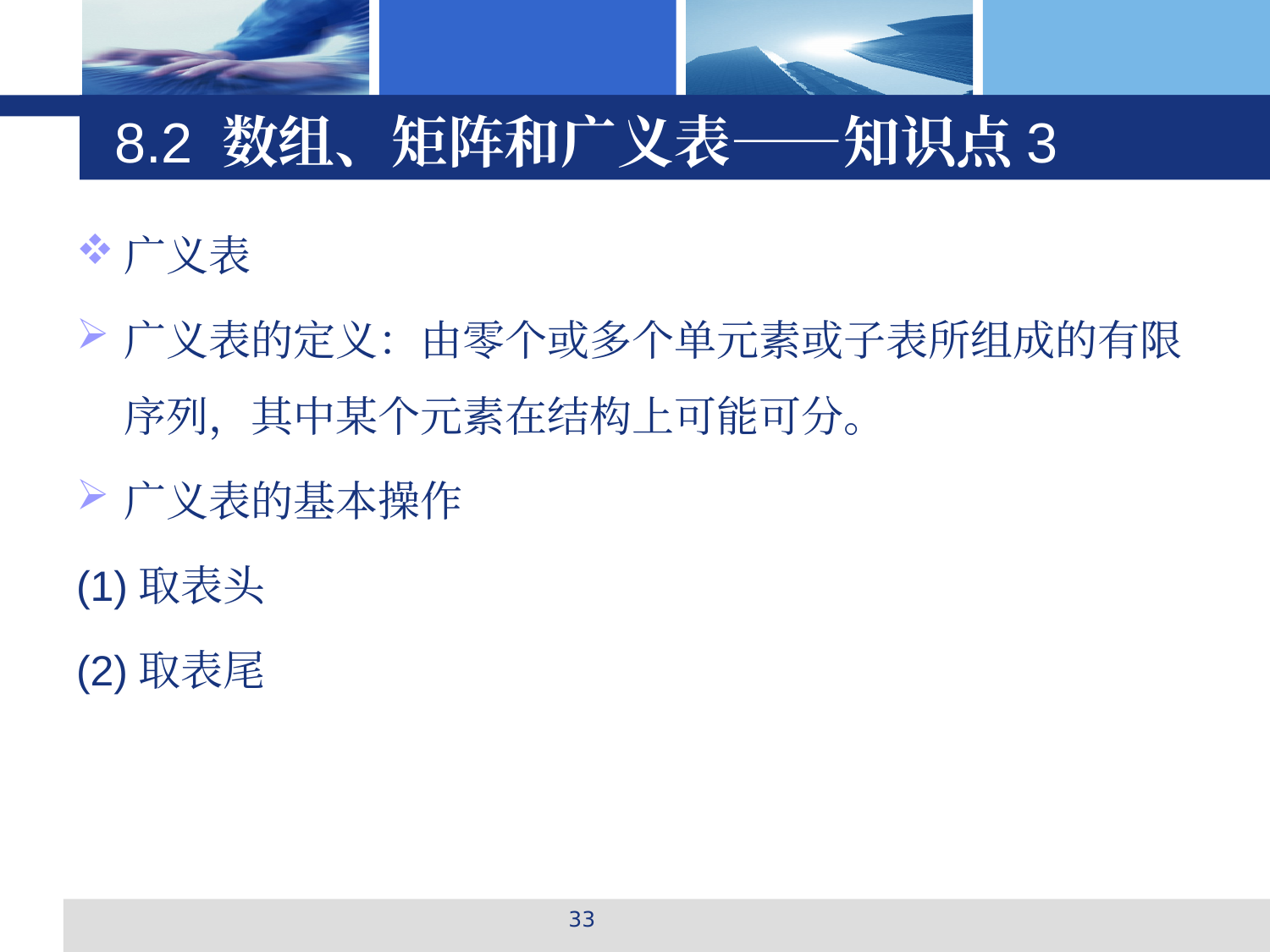

# 8.2 数组、矩阵和广义表——知识点3
广义表
广义表的定义：由零个或多个单元素或子表所组成的有限序列，其中某个元素在结构上可能可分。
广义表的基本操作
(1)取表头
(2)取表尾

33